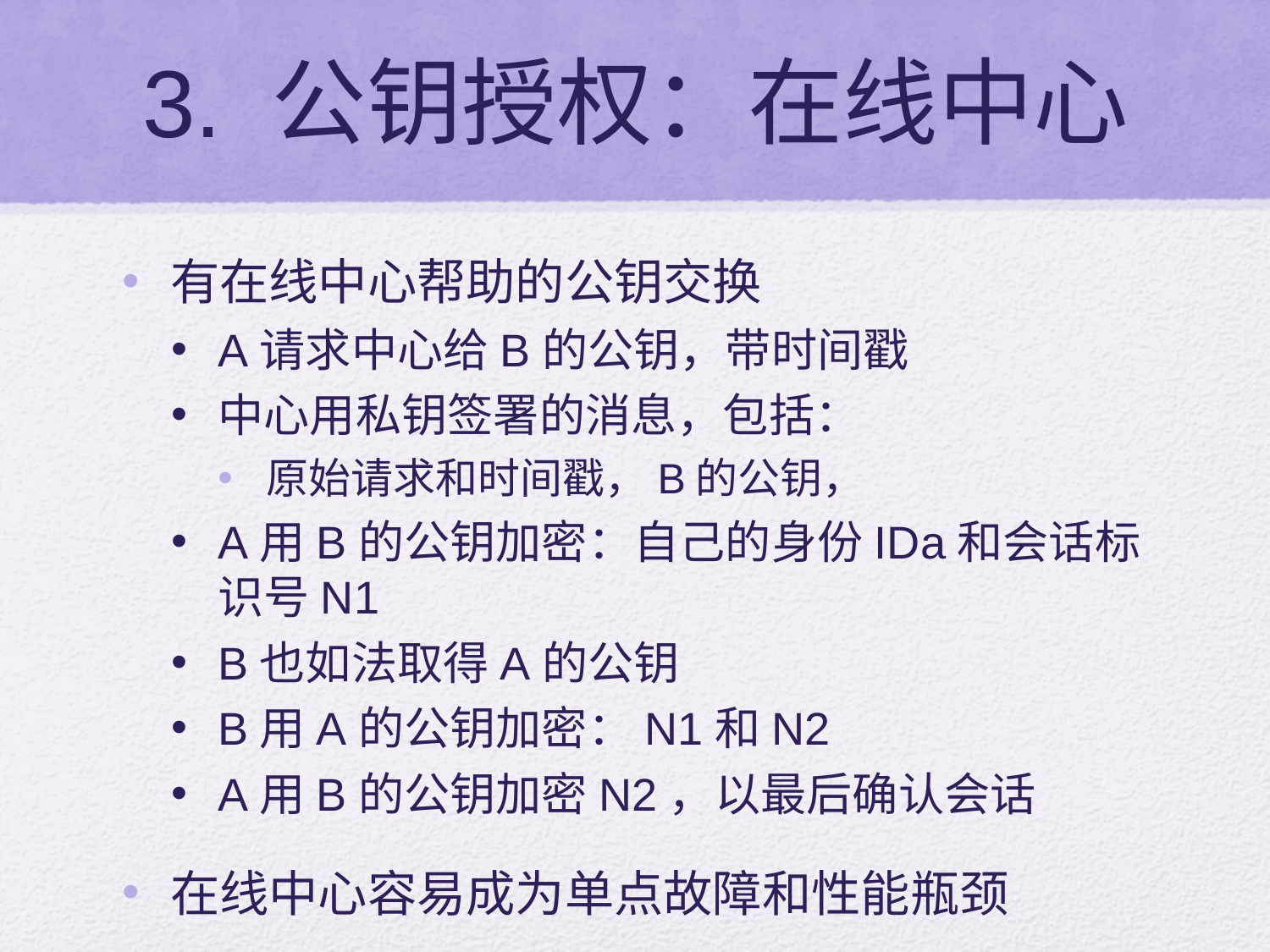

# 3. 公钥授权：在线中心
有在线中心帮助的公钥交换
A请求中心给B的公钥，带时间戳
中心用私钥签署的消息，包括：
原始请求和时间戳，B的公钥，
A用B的公钥加密：自己的身份IDa和会话标识号N1
B也如法取得A的公钥
B用A的公钥加密：N1和N2
A用B的公钥加密N2，以最后确认会话
在线中心容易成为单点故障和性能瓶颈